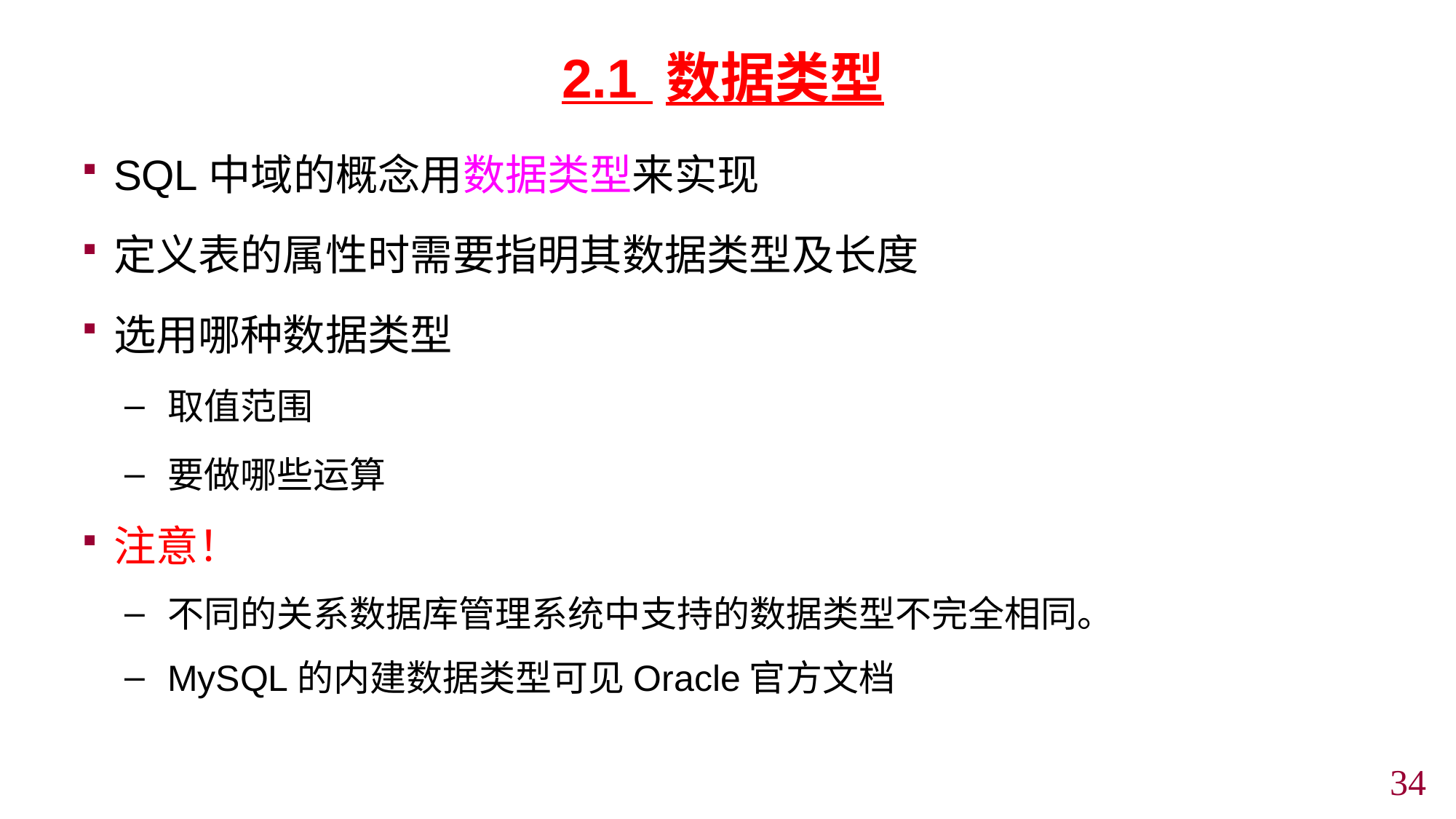

# 2.1 数据类型
SQL中域的概念用数据类型来实现
定义表的属性时需要指明其数据类型及长度
选用哪种数据类型
取值范围
要做哪些运算
注意！
不同的关系数据库管理系统中支持的数据类型不完全相同。
MySQL的内建数据类型可见Oracle官方文档
34